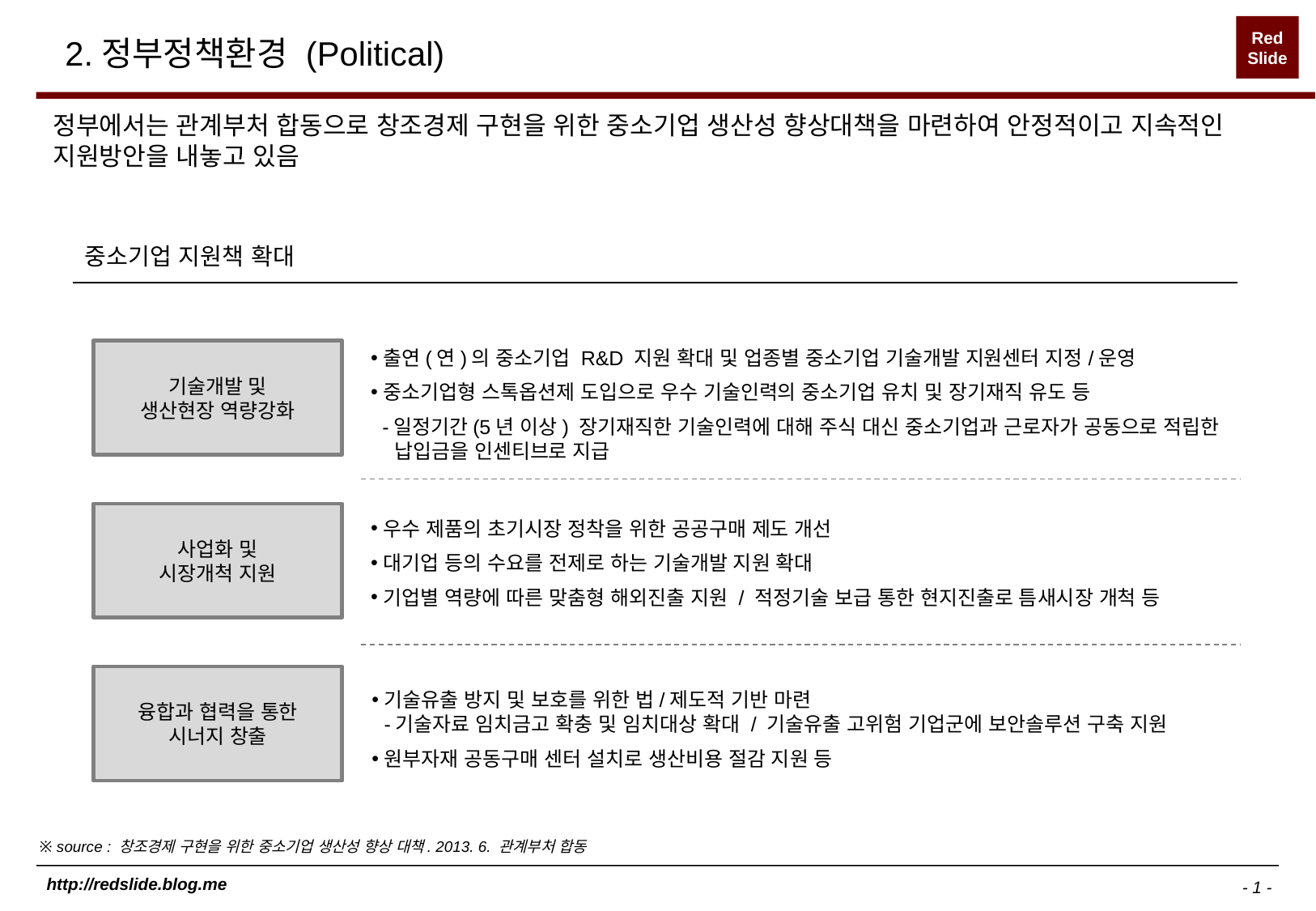

# 2.정부정책환경 (Political)
정부에서는 관계부처 합동으로 창조경제 구현을 위한 중소기업 생산성 향상대책을 마련하여 안정적이고 지속적인 지원방안을 내놓고 있음

중소기업 지원책 확대
출연(연)의 중소기업 R&D 지원 확대 및 업종별 중소기업 기술개발 지원센터 지정/운영
중소기업형 스톡옵션제 도입으로 우수 기술인력의 중소기업 유치 및 장기재직 유도 등
-일정기간(5년 이상) 장기재직한 기술인력에 대해 주식 대신 중소기업과 근로자가 공동으로 적립한 납입금을 인센티브로 지급
기술개발 및
생산현장 역량강화
사업화 및
시장개척 지원
우수 제품의 초기시장 정착을 위한 공공구매 제도 개선
대기업 등의 수요를 전제로 하는 기술개발 지원 확대
기업별 역량에 따른 맞춤형 해외진출 지원 / 적정기술 보급 통한 현지진출로 틈새시장 개척 등
융합과 협력을 통한
시너지 창출
기술유출 방지 및 보호를 위한 법/제도적 기반 마련
-기술자료 임치금고 확충 및 임치대상 확대 / 기술유출 고위험 기업군에 보안솔루션 구축 지원
원부자재 공동구매 센터 설치로 생산비용 절감 지원 등
※ source : 창조경제 구현을 위한 중소기업 생산성 향상 대책. 2013. 6. 관계부처 합동